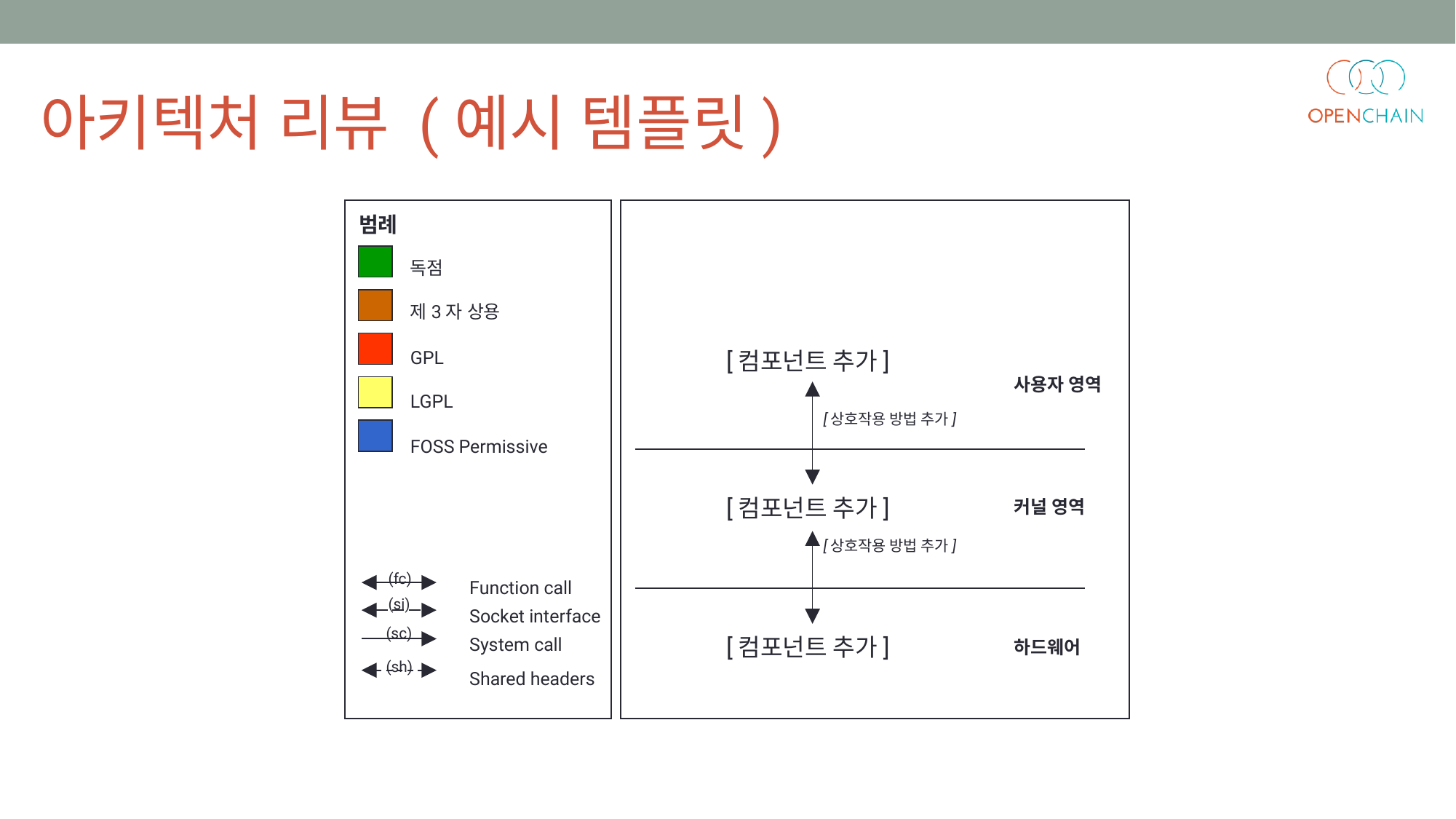

아키텍처 리뷰 (예시 템플릿)

범례

독점

제3자 상용

[컴포넌트 추가]
GPL
사용자 영역

LGPL
[상호작용 방법 추가]

FOSS Permissive
[컴포넌트 추가]
커널 영역
[상호작용 방법 추가]
(fc)
Function call
(si)
Socket interface
(sc)
[컴포넌트 추가]
System call
하드웨어
(sh)
Shared headers